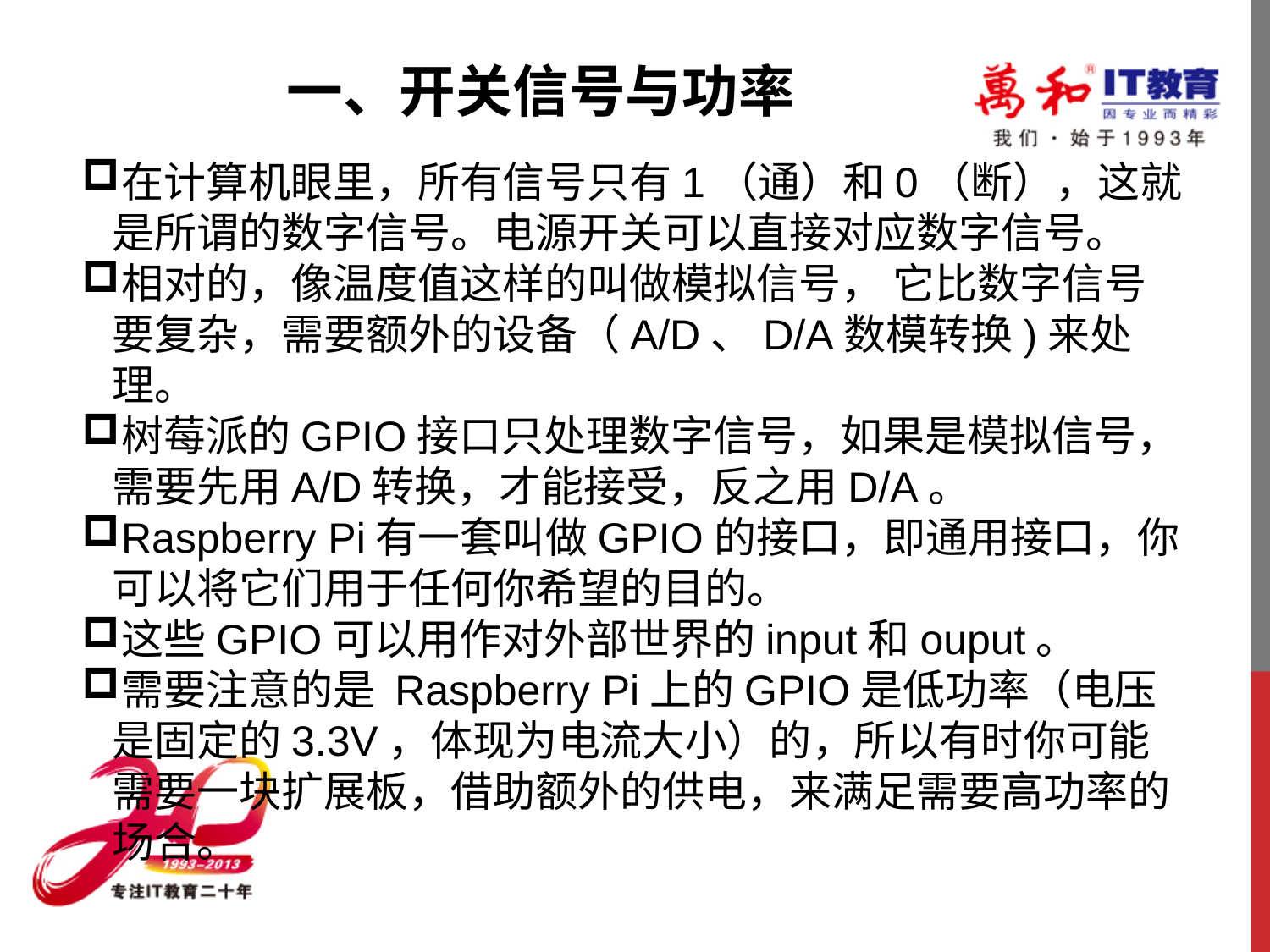

一、开关信号与功率
在计算机眼里，所有信号只有1（通）和0（断），这就是所谓的数字信号。电源开关可以直接对应数字信号。
相对的，像温度值这样的叫做模拟信号， 它比数字信号要复杂，需要额外的设备（A/D、D/A数模转换)来处理。
树莓派的GPIO接口只处理数字信号，如果是模拟信号，需要先用A/D转换，才能接受，反之用D/A。
Raspberry Pi有一套叫做GPIO的接口，即通用接口，你可以将它们用于任何你希望的目的。
这些GPIO可以用作对外部世界的input和ouput。
需要注意的是 Raspberry Pi上的GPIO是低功率（电压是固定的3.3V，体现为电流大小）的，所以有时你可能需要一块扩展板，借助额外的供电，来满足需要高功率的场合。